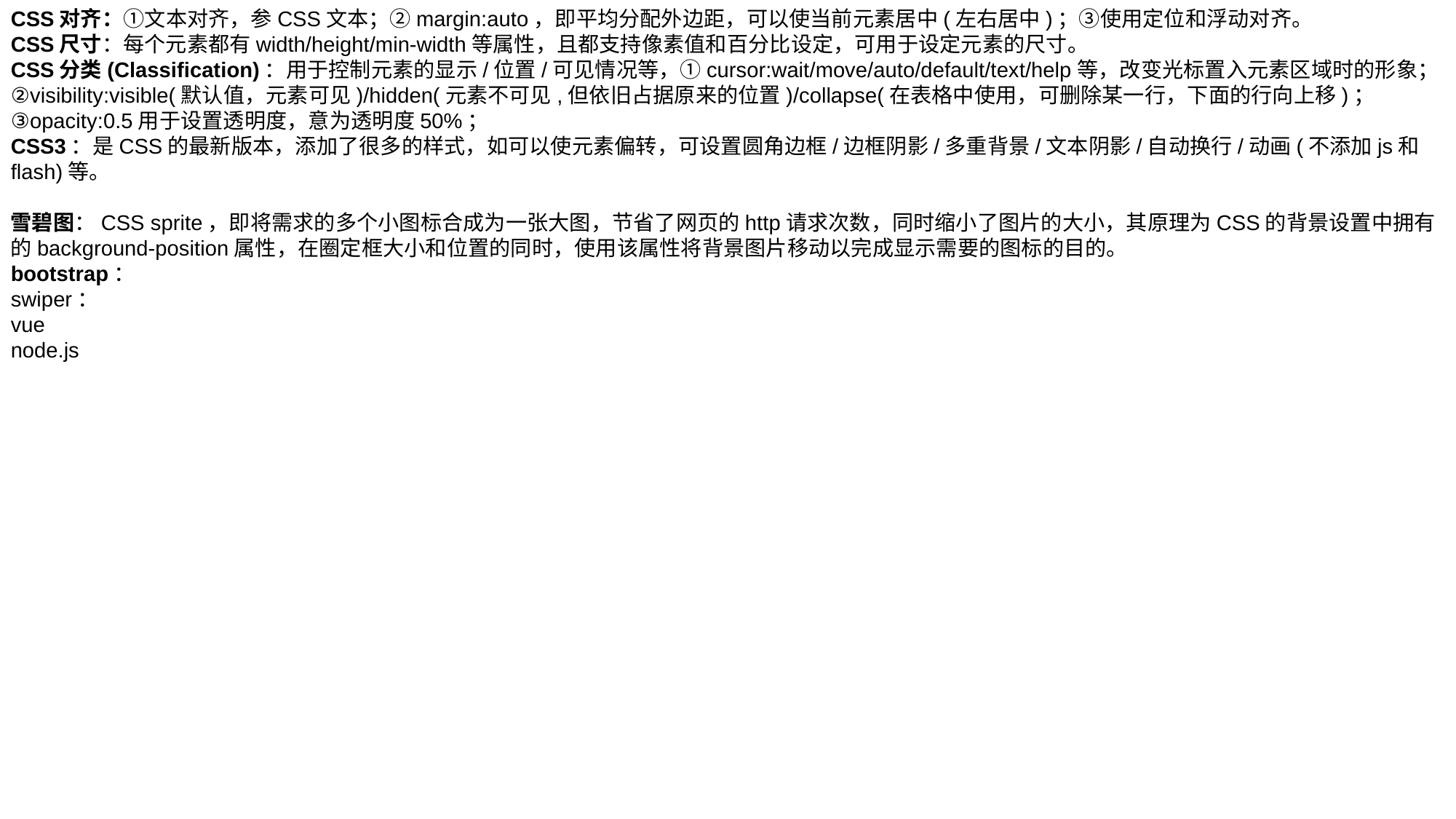

CSS对齐：①文本对齐，参CSS文本；②margin:auto，即平均分配外边距，可以使当前元素居中(左右居中)；③使用定位和浮动对齐。
CSS尺寸：每个元素都有width/height/min-width等属性，且都支持像素值和百分比设定，可用于设定元素的尺寸。
CSS分类(Classification)：用于控制元素的显示/位置/可见情况等，①cursor:wait/move/auto/default/text/help等，改变光标置入元素区域时的形象；
②visibility:visible(默认值，元素可见)/hidden(元素不可见,但依旧占据原来的位置)/collapse(在表格中使用，可删除某一行，下面的行向上移)；
③opacity:0.5用于设置透明度，意为透明度50%；
CSS3：是CSS的最新版本，添加了很多的样式，如可以使元素偏转，可设置圆角边框/边框阴影/多重背景/文本阴影/自动换行/动画(不添加js和flash)等。

雪碧图：CSS sprite，即将需求的多个小图标合成为一张大图，节省了网页的http请求次数，同时缩小了图片的大小，其原理为CSS的背景设置中拥有的background-position属性，在圈定框大小和位置的同时，使用该属性将背景图片移动以完成显示需要的图标的目的。
bootstrap：
swiper：
vue
node.js